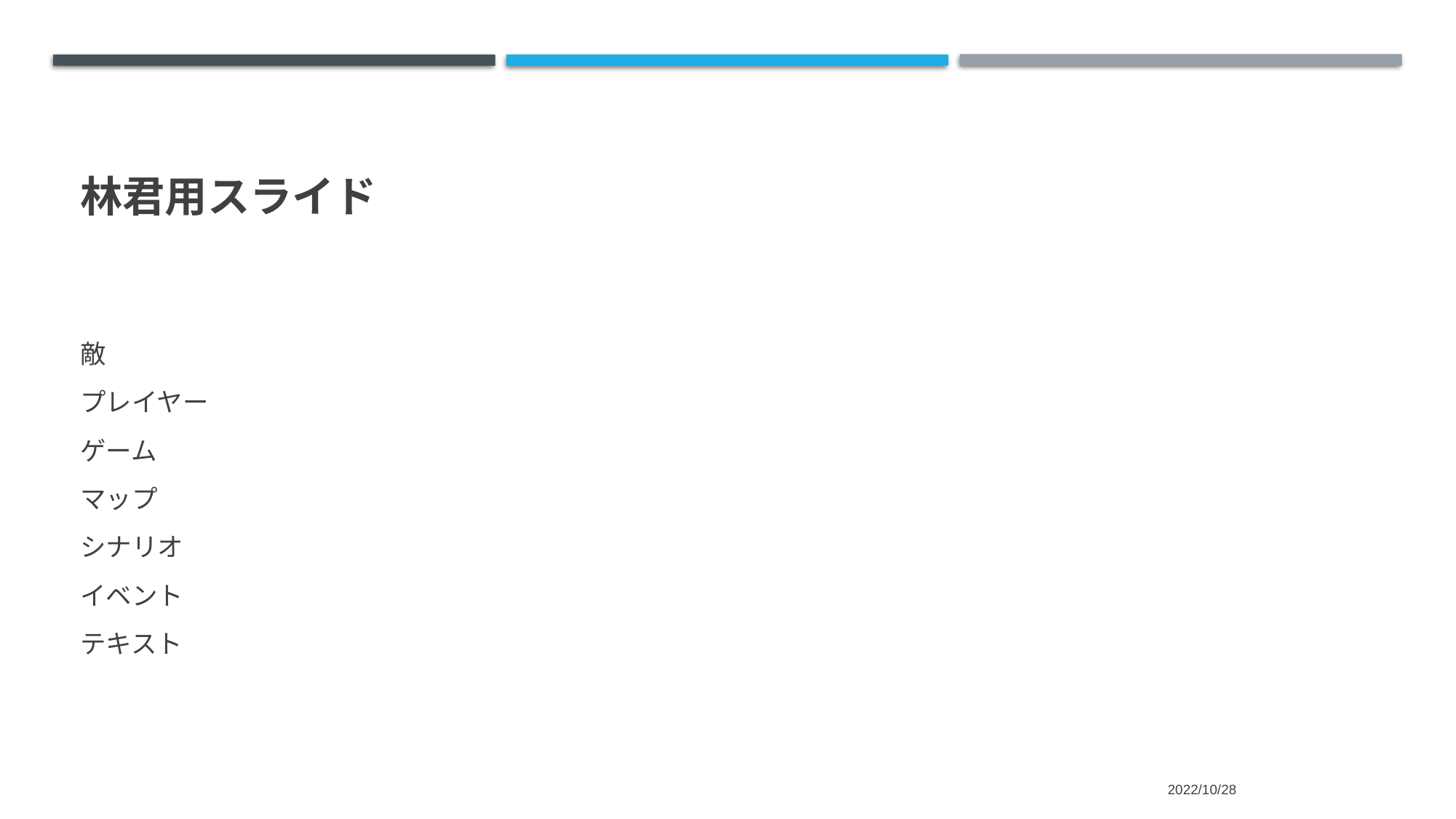

# 林君用スライド
敵
プレイヤー
ゲーム
マップ
シナリオ
イベント
テキスト
2022/10/28